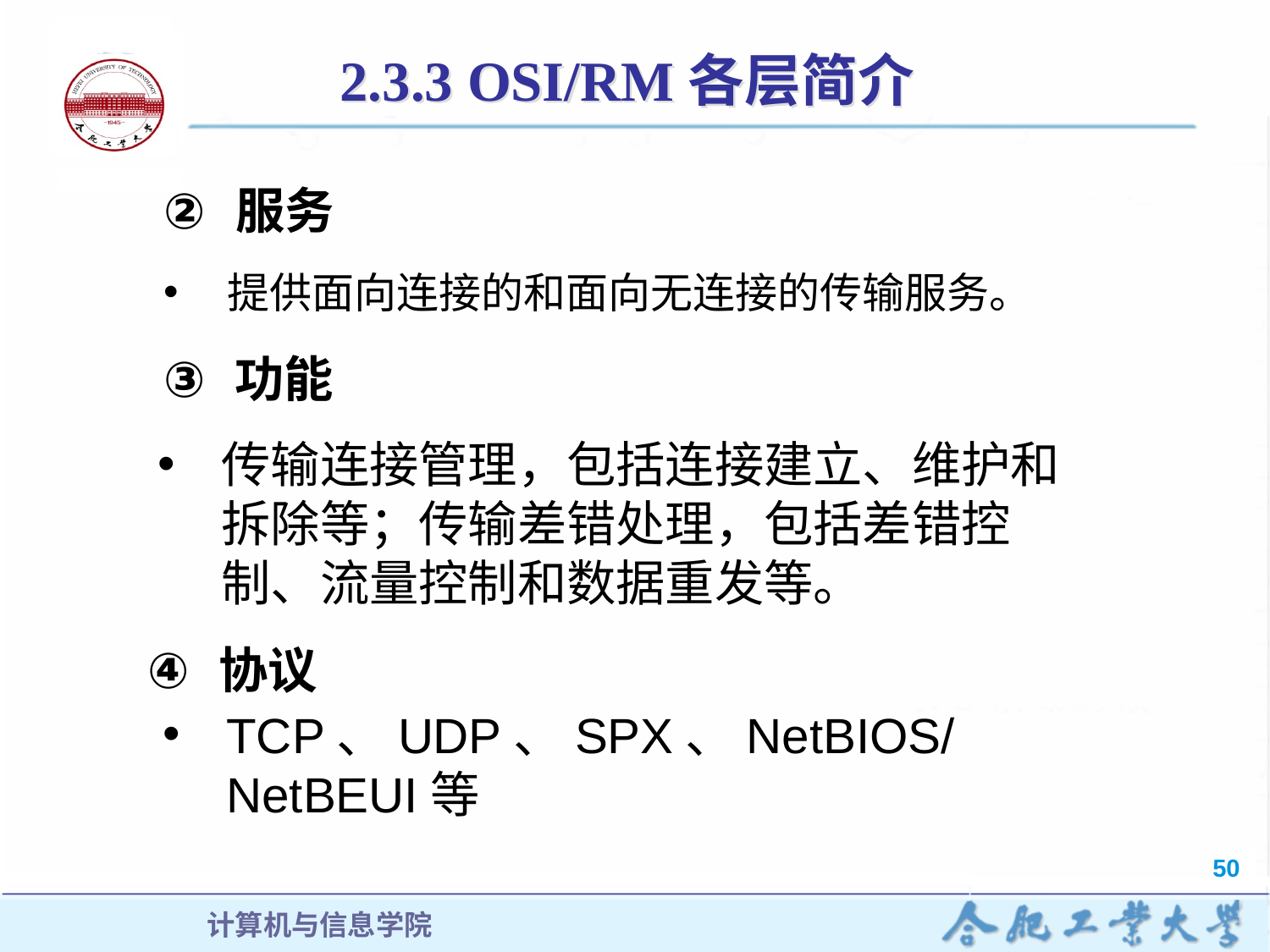

# 2.3.3 OSI/RM各层简介
服务
提供面向连接的和面向无连接的传输服务。
功能
传输连接管理，包括连接建立、维护和拆除等；传输差错处理，包括差错控制、流量控制和数据重发等。
协议
TCP、UDP、SPX、NetBIOS/NetBEUI等